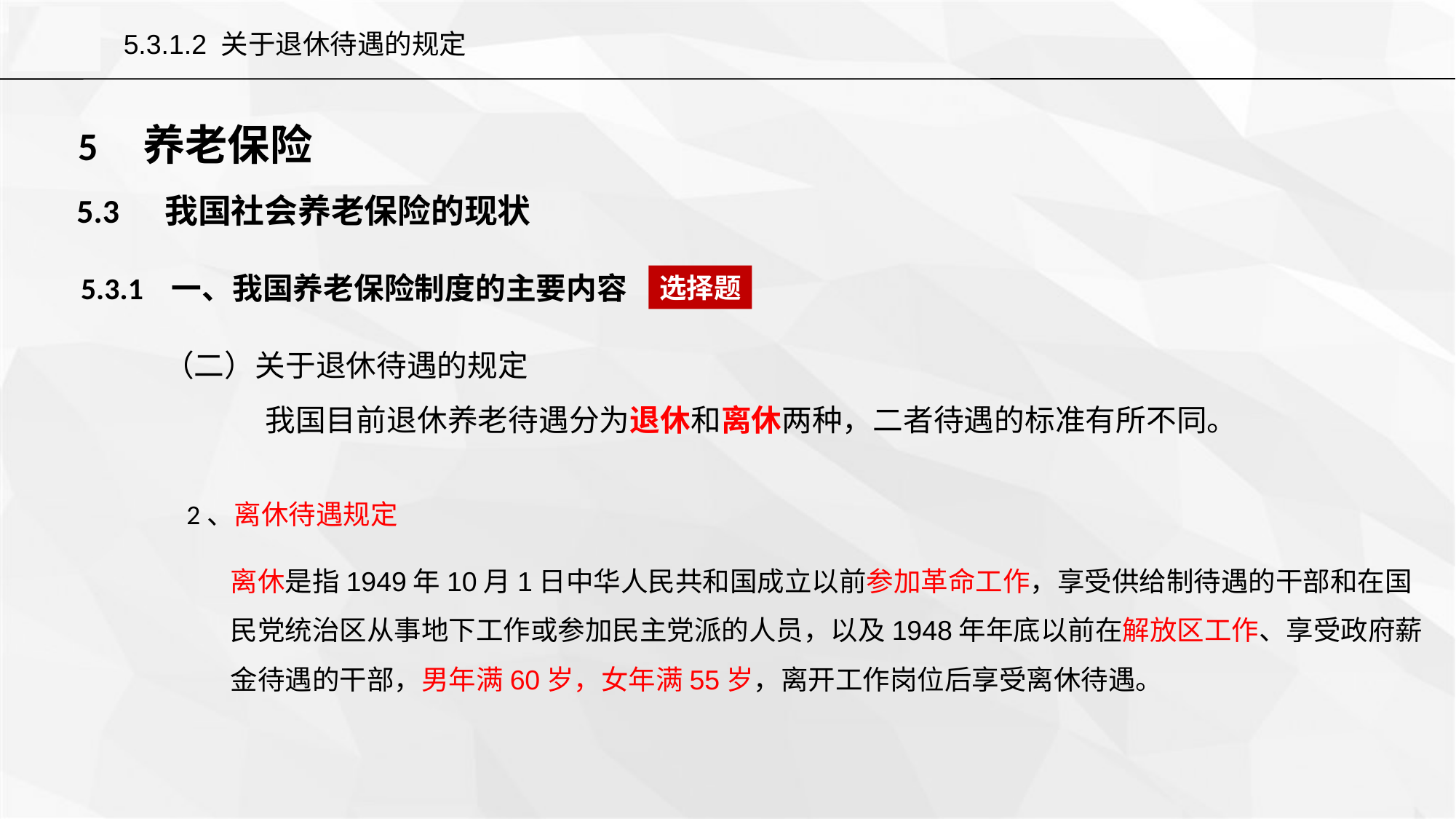

5.3.1.2 关于退休待遇的规定
5    养老保险
5.3     我国社会养老保险的现状
5.3.1   一、我国养老保险制度的主要内容
选择题
（二）关于退休待遇的规定
              我国目前退休养老待遇分为退休和离休两种，二者待遇的标准有所不同。
2、离休待遇规定
离休是指1949年10月1日中华人民共和国成立以前参加革命工作，享受供给制待遇的干部和在国民党统治区从事地下工作或参加民主党派的人员，以及1948年年底以前在解放区工作、享受政府薪金待遇的干部，男年满60岁，女年满55岁，离开工作岗位后享受离休待遇。